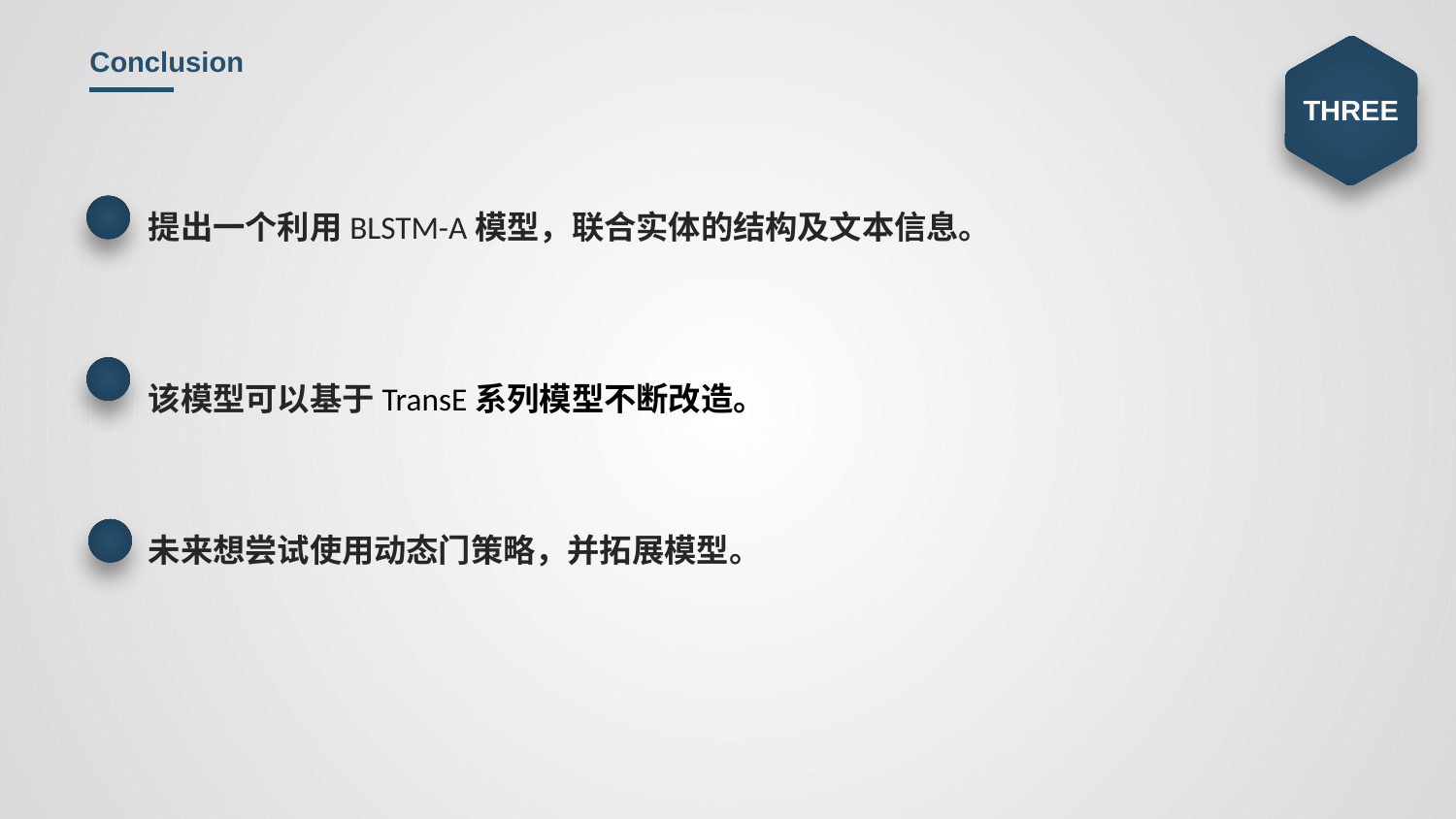

Conclusion

THREE
提出一个利用BLSTM-A模型，联合实体的结构及文本信息。

该模型可以基于TransE系列模型不断改造。

未来想尝试使用动态门策略，并拓展模型。